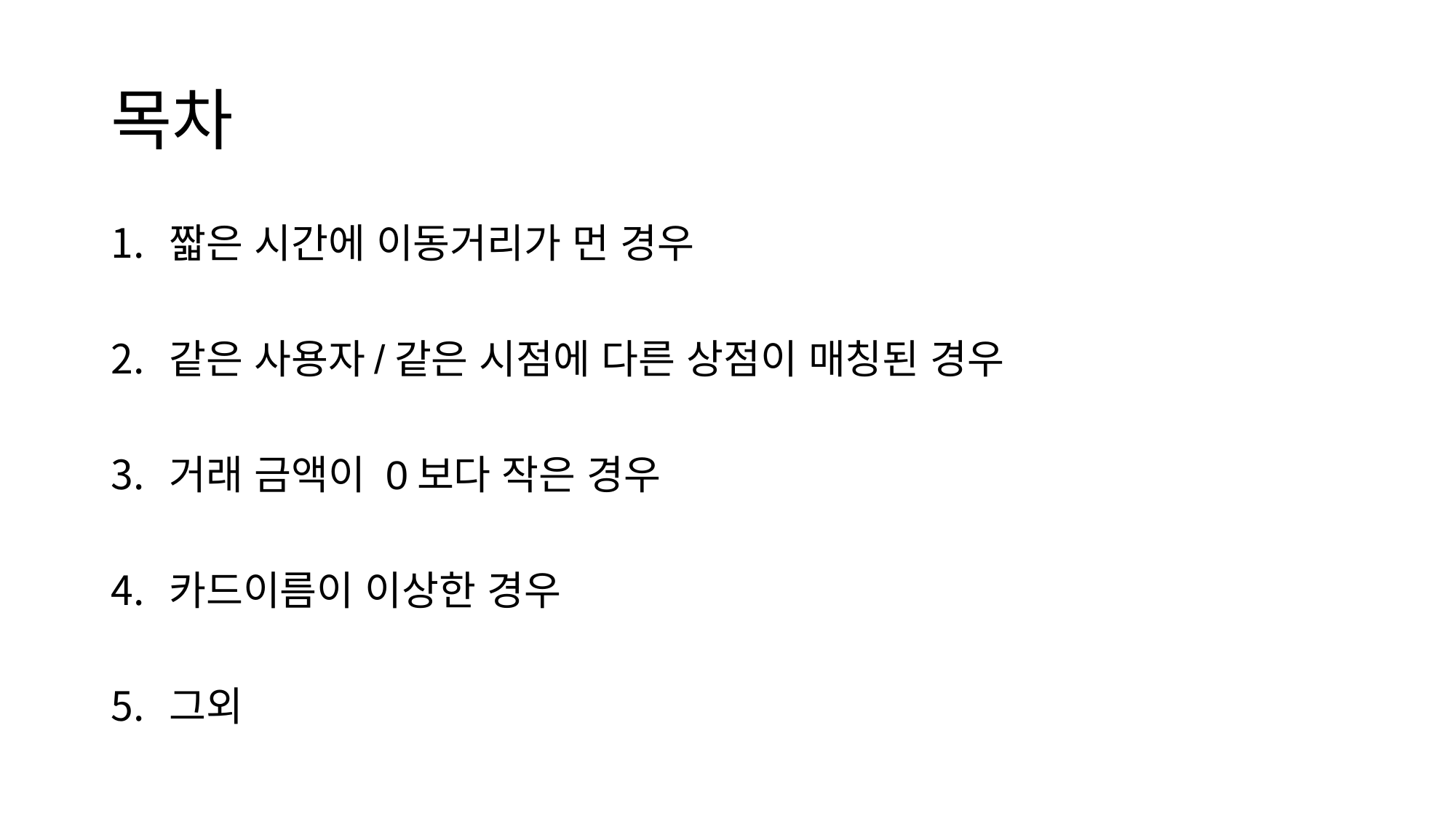

# 목차
짧은 시간에 이동거리가 먼 경우

같은 사용자/같은 시점에 다른 상점이 매칭된 경우

거래 금액이 0보다 작은 경우

카드이름이 이상한 경우

그외